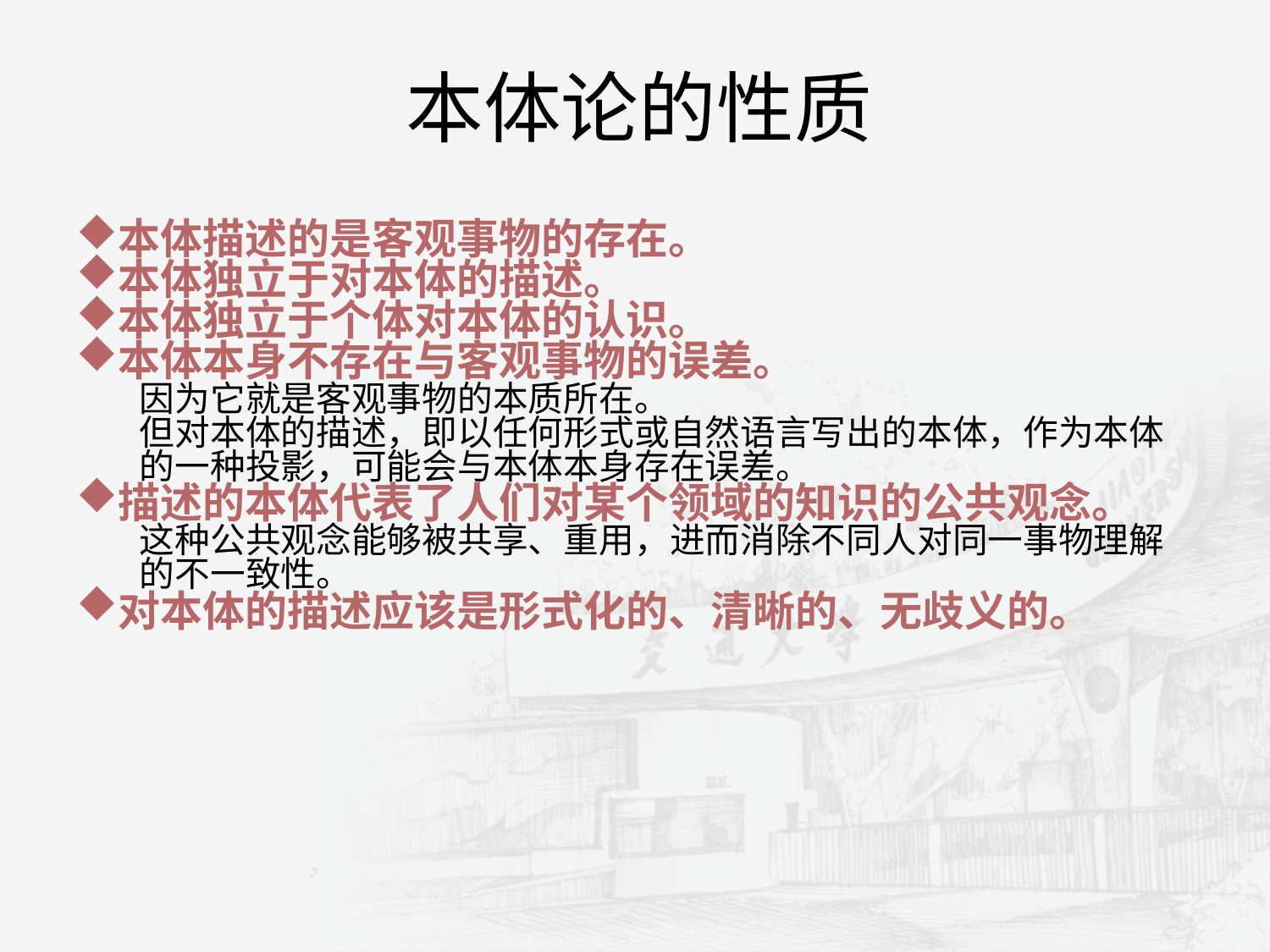

本体论的性质
本体描述的是客观事物的存在。
本体独立于对本体的描述。
本体独立于个体对本体的认识。
本体本身不存在与客观事物的误差。
因为它就是客观事物的本质所在。
但对本体的描述，即以任何形式或自然语言写出的本体，作为本体的一种投影，可能会与本体本身存在误差。
描述的本体代表了人们对某个领域的知识的公共观念。
这种公共观念能够被共享、重用，进而消除不同人对同一事物理解的不一致性。
对本体的描述应该是形式化的、清晰的、无歧义的。
49